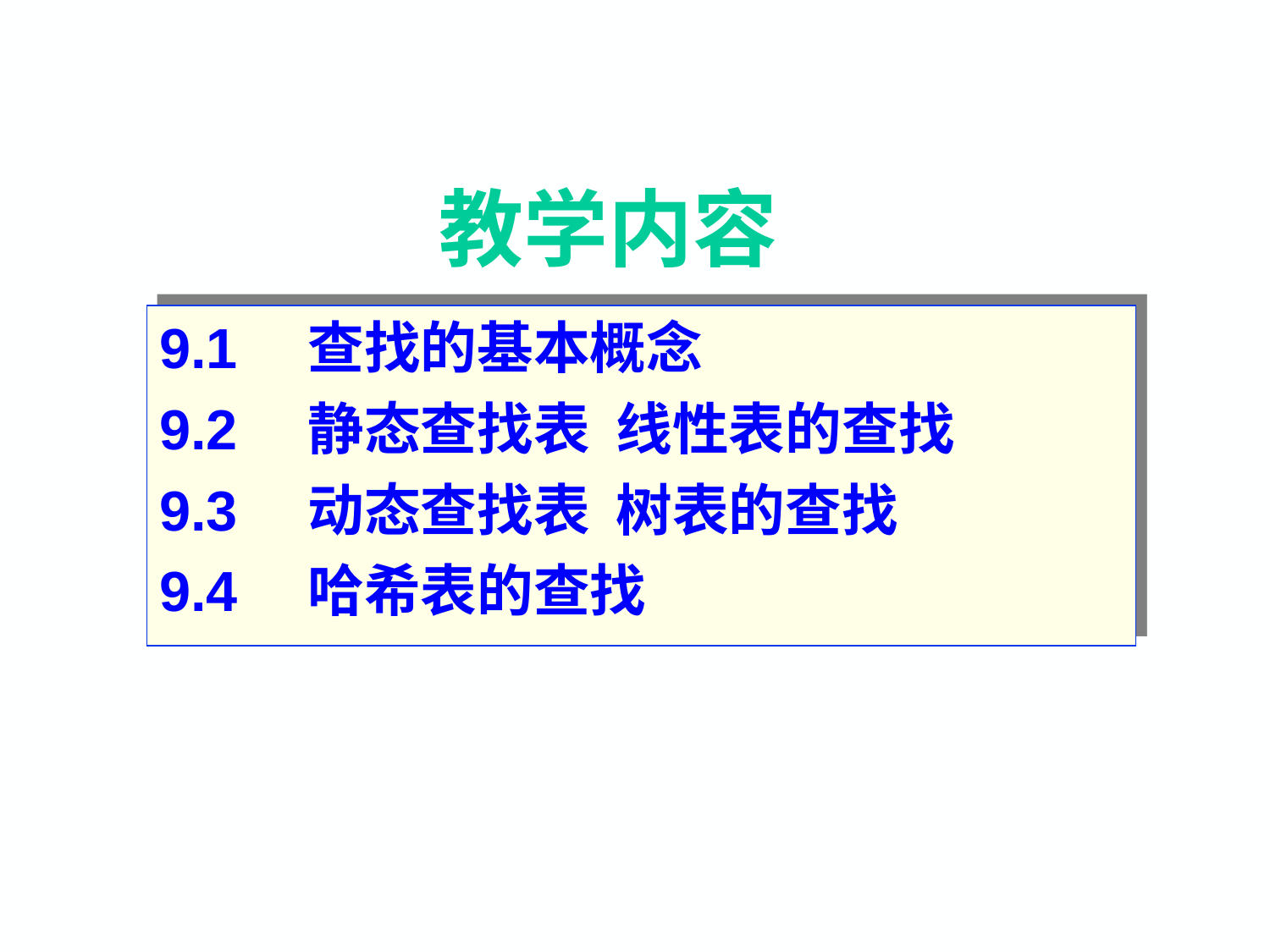

教学内容
9.1　查找的基本概念
9.2　静态查找表  线性表的查找
9.3　动态查找表  树表的查找
9.4　哈希表的查找